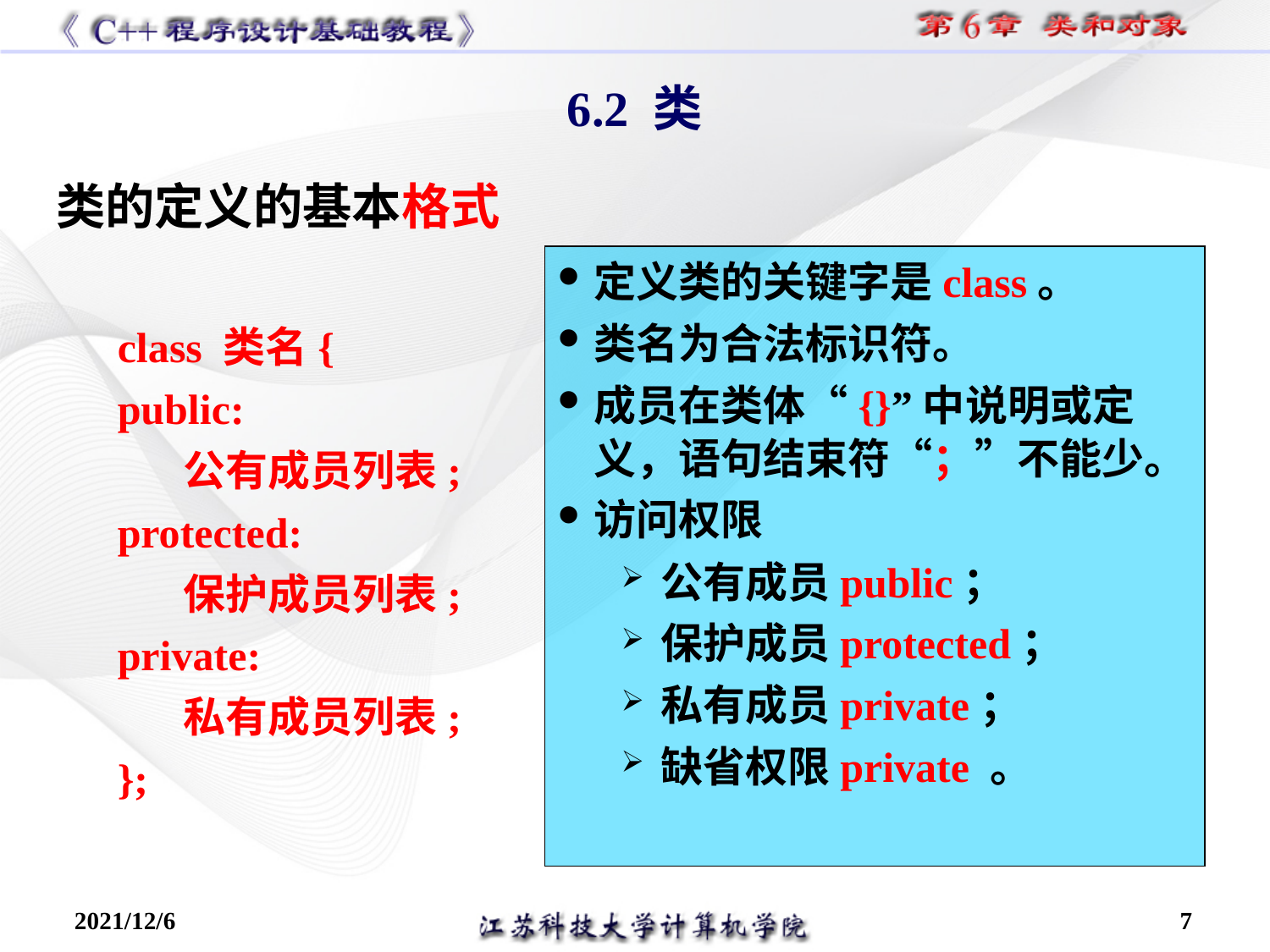

类的定义的基本格式

class 类名{
public:
公有成员列表;
protected:
保护成员列表;
private:
私有成员列表;
};
6.2 类
定义类的关键字是class。
类名为合法标识符。
成员在类体“{}”中说明或定义，语句结束符“；”不能少。
访问权限
公有成员public；
保护成员protected；
私有成员private；
缺省权限private 。